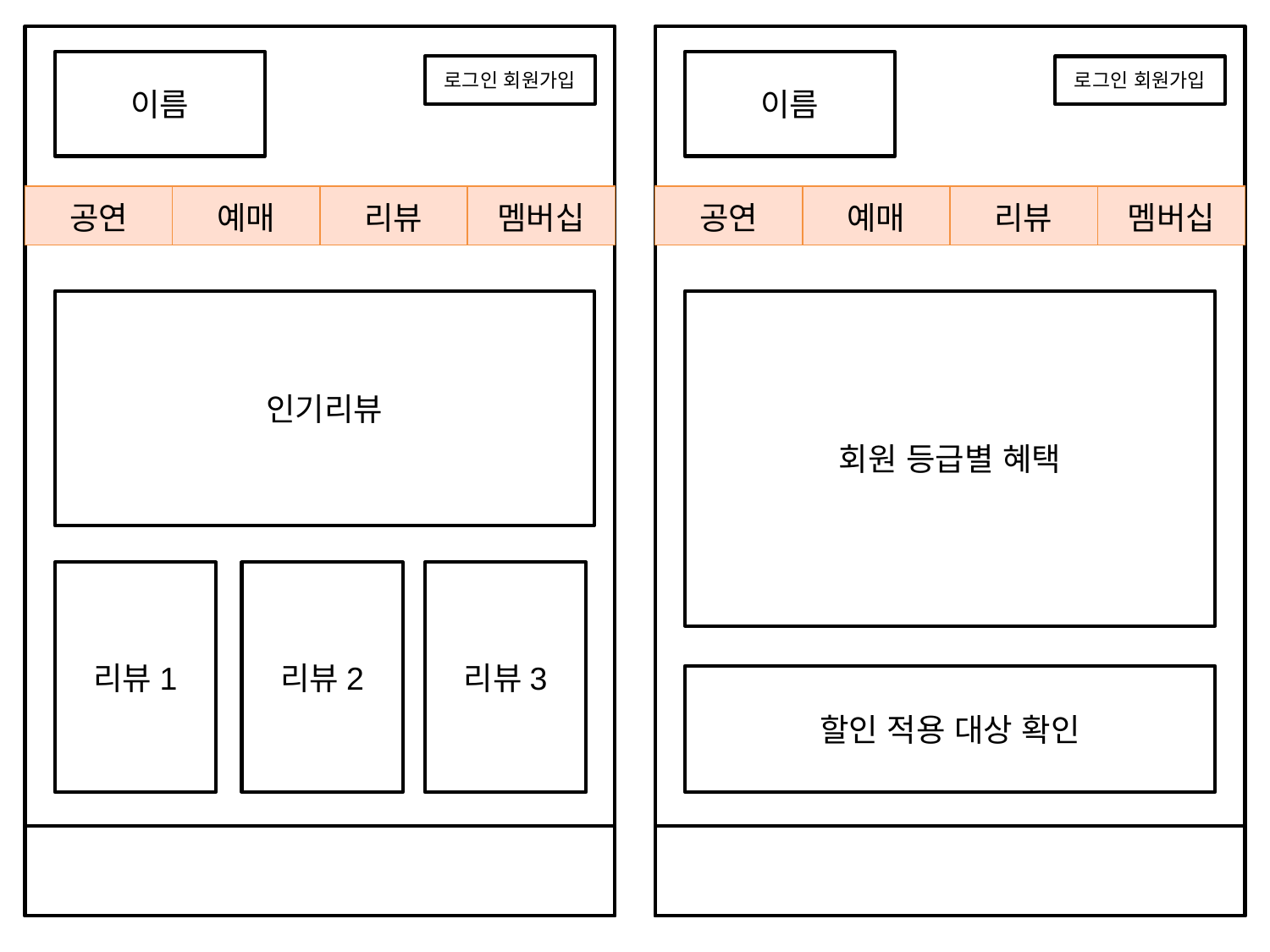

이름
이름
로그인 회원가입
로그인 회원가입
| 공연 | 예매 | 리뷰 | 멤버십 |
| --- | --- | --- | --- |
| 공연 | 예매 | 리뷰 | 멤버십 |
| --- | --- | --- | --- |
인기리뷰
회원 등급별 혜택
리뷰1
리뷰2
리뷰3
할인 적용 대상 확인